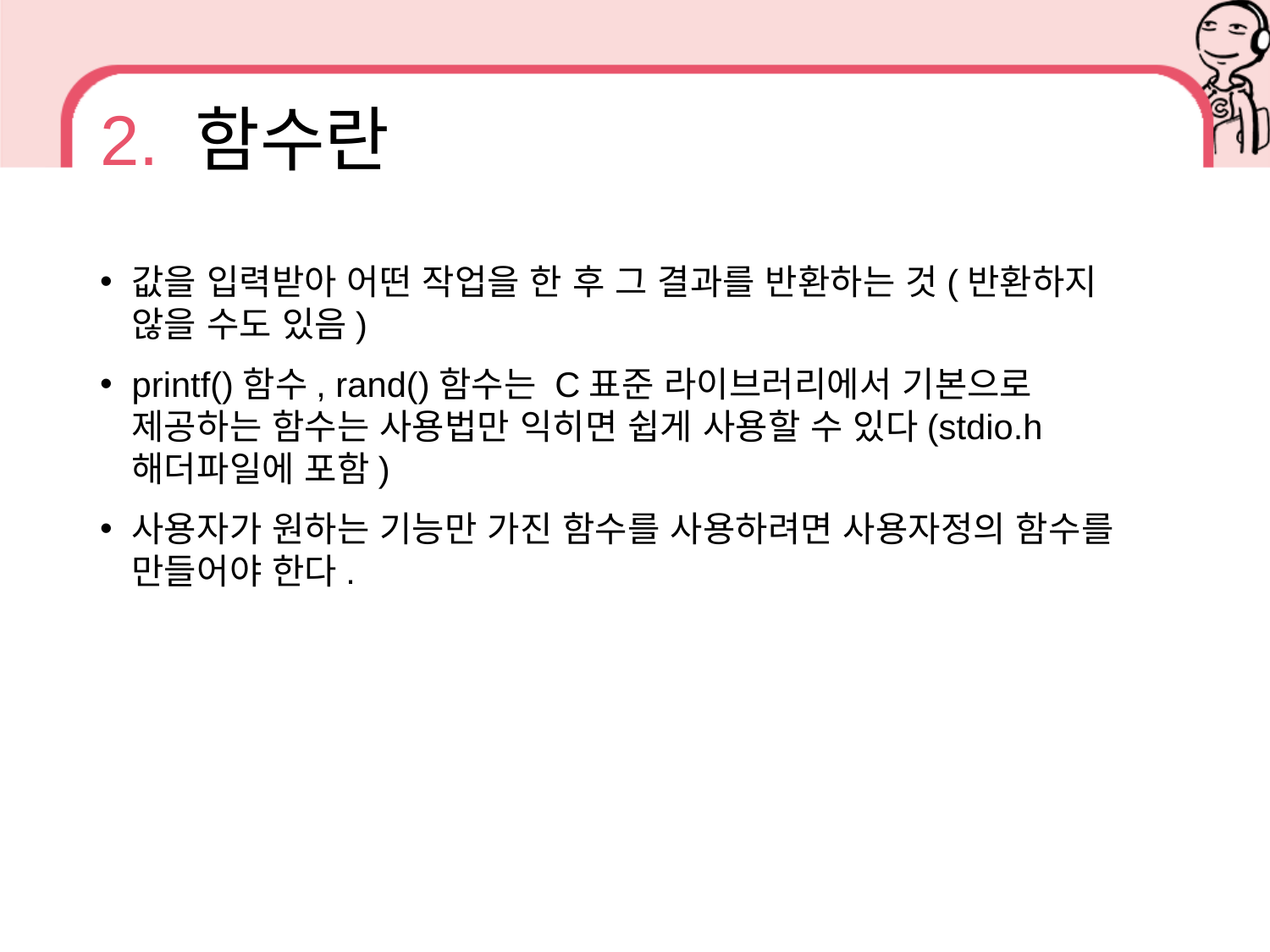

# 2. 함수란
값을 입력받아 어떤 작업을 한 후 그 결과를 반환하는 것(반환하지 않을 수도 있음)
printf()함수, rand()함수는 C표준 라이브러리에서 기본으로 제공하는 함수는 사용법만 익히면 쉽게 사용할 수 있다(stdio.h 해더파일에 포함)
사용자가 원하는 기능만 가진 함수를 사용하려면 사용자정의 함수를 만들어야 한다.